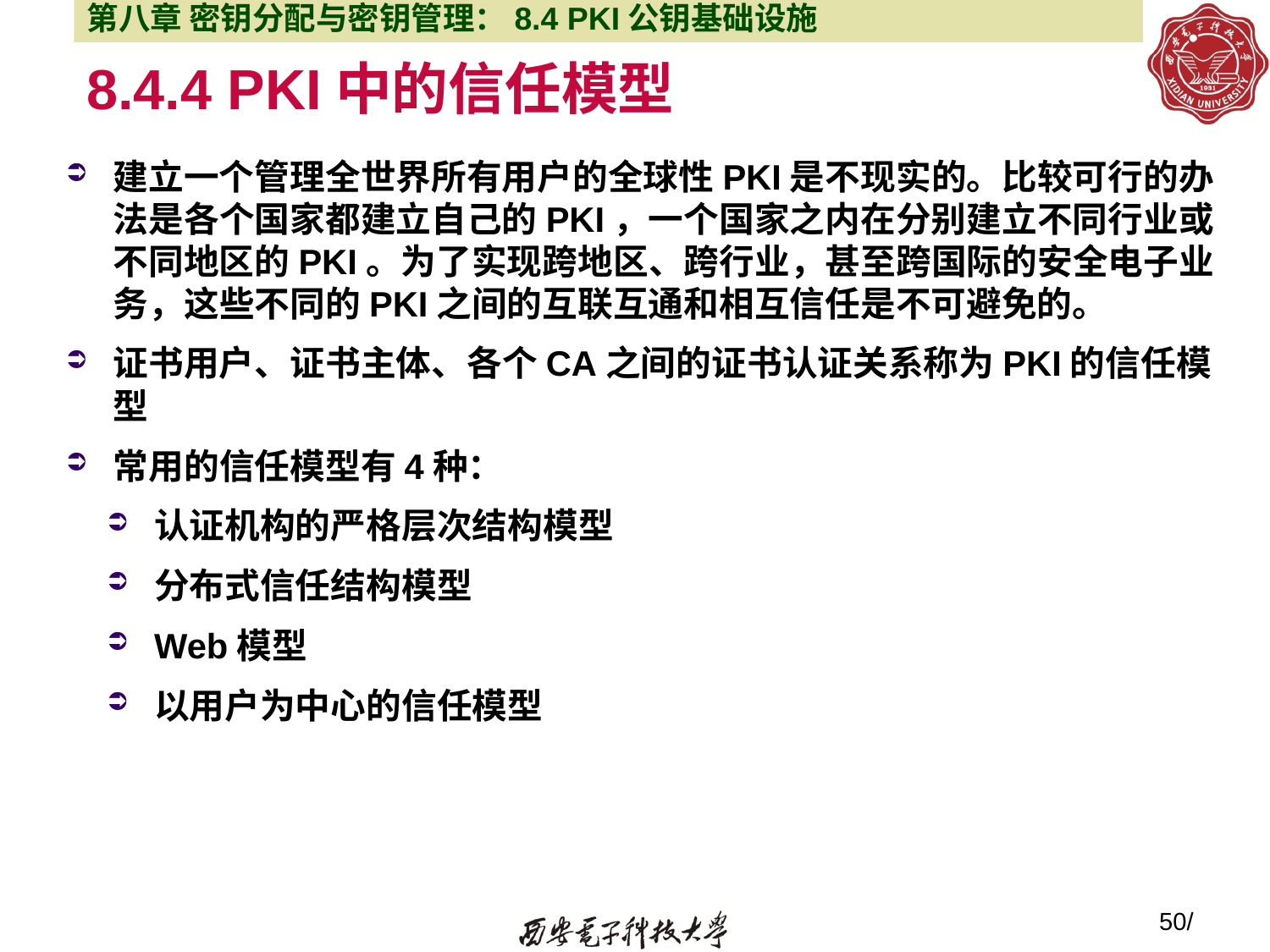

第八章 密钥分配与密钥管理：8.4 PKI公钥基础设施
# 8.4.4 PKI中的信任模型
建立一个管理全世界所有用户的全球性PKI是不现实的。比较可行的办法是各个国家都建立自己的PKI，一个国家之内在分别建立不同行业或不同地区的PKI。为了实现跨地区、跨行业，甚至跨国际的安全电子业务，这些不同的PKI之间的互联互通和相互信任是不可避免的。
证书用户、证书主体、各个CA之间的证书认证关系称为PKI的信任模型
常用的信任模型有4种：
认证机构的严格层次结构模型
分布式信任结构模型
Web模型
以用户为中心的信任模型
50/